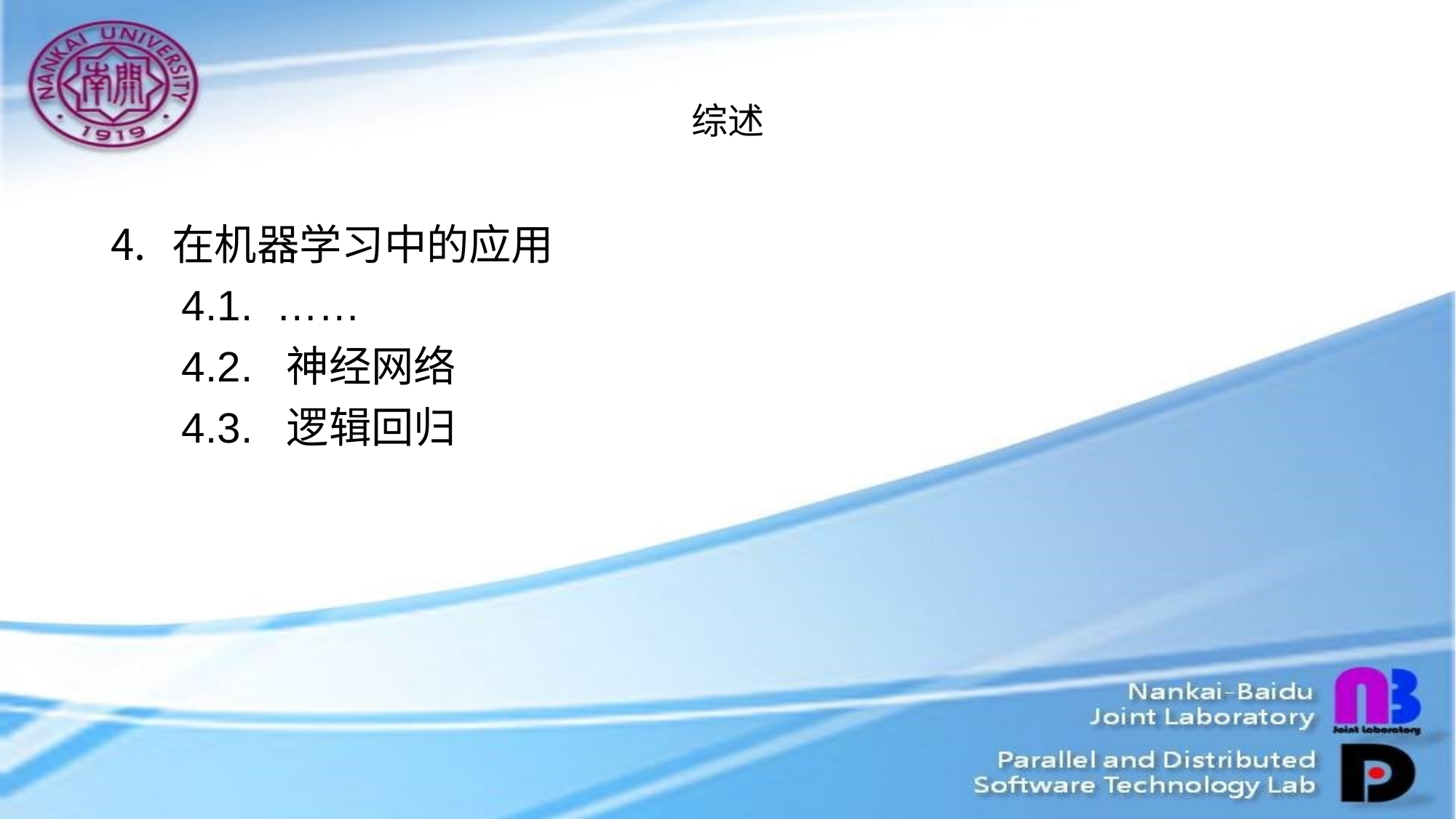

# 综述
在机器学习中的应用
      4.1.  ……
      4.2.  神经网络
      4.3.  逻辑回归